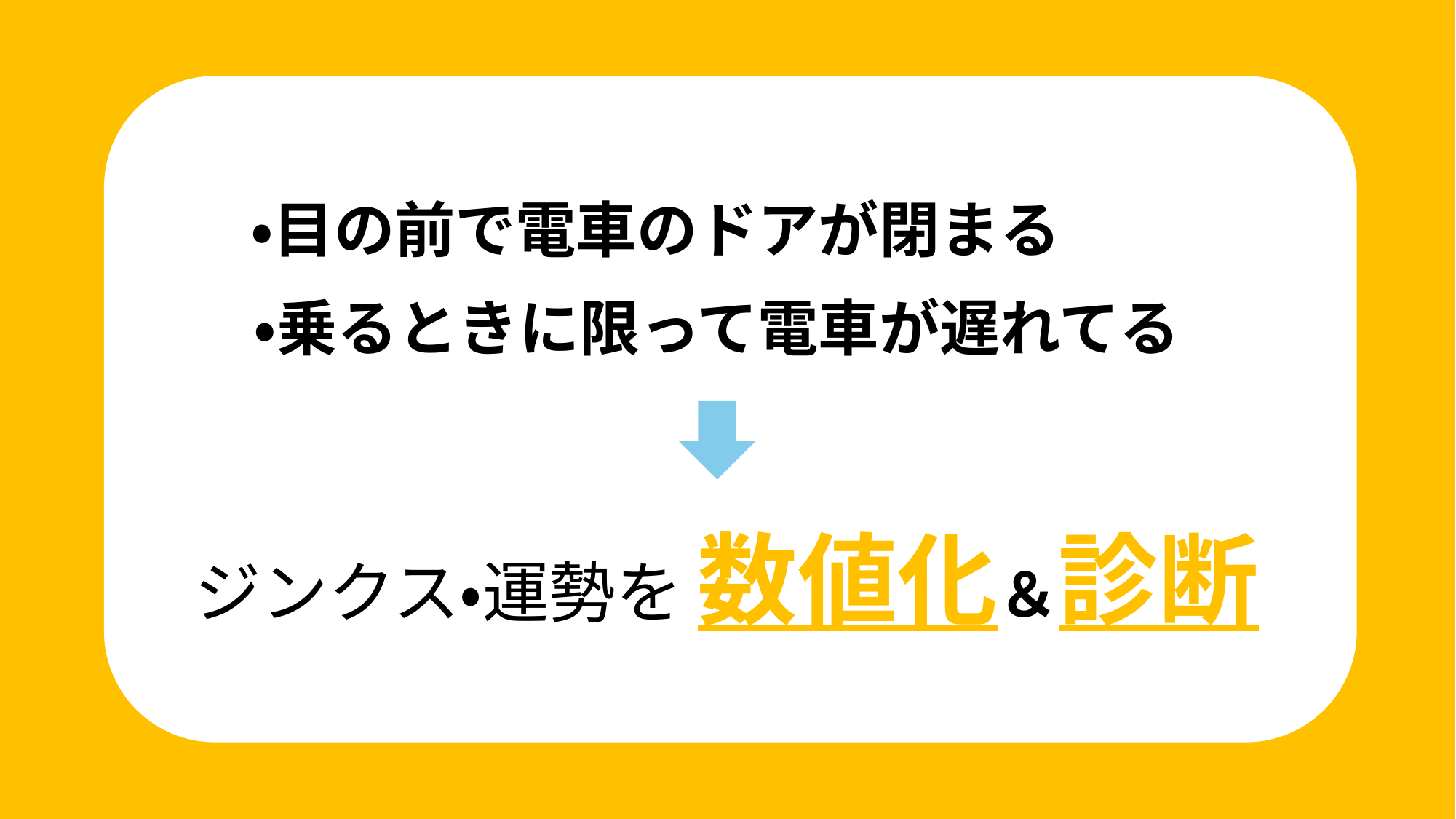

・目の前で電車のドアが閉まる
・乗るときに限って電車が遅れてる

ジンクス・運勢を 数値化＆診断